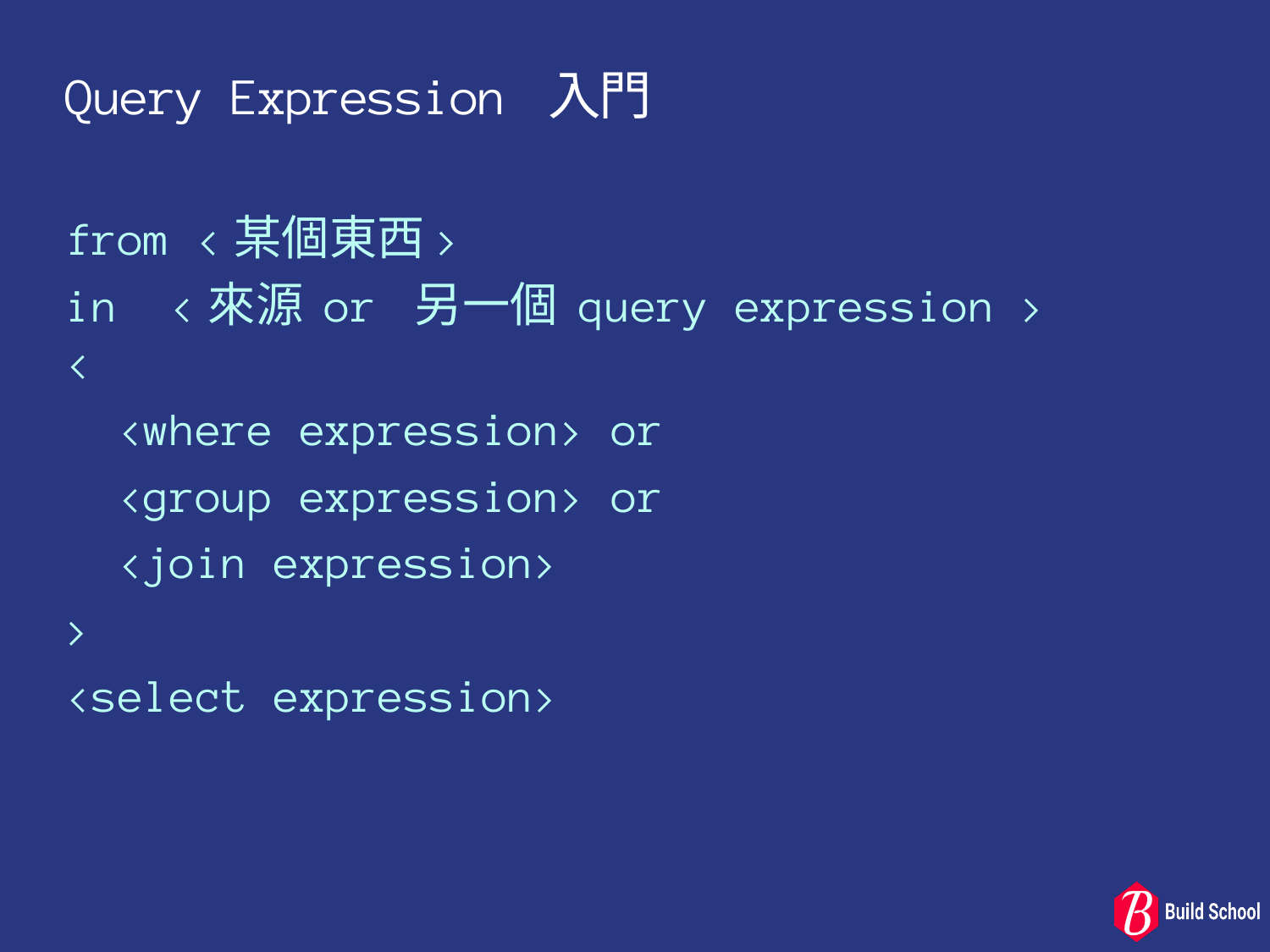

# Query Expression 入門
from <某個東西>
in  <來源 or 另一個 query expression >
<
  <where expression> or
  <group expression> or
  <join expression>
>
<select expression>